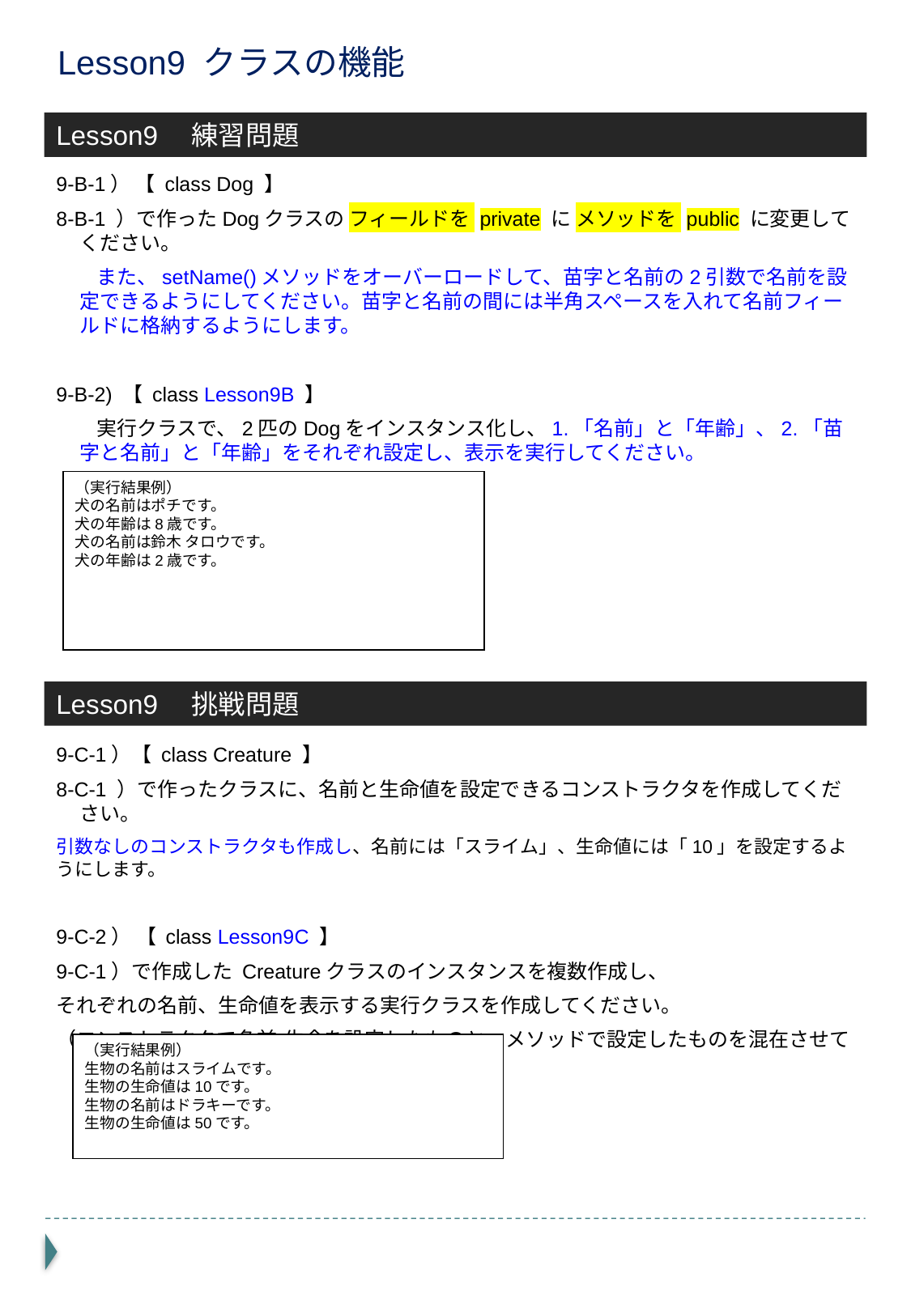

# Lesson9 クラスの機能
Lesson9　練習問題
9-B-1） 【 class Dog 】
8-B-1 ）で作ったDogクラスの フィールドを private に メソッドを public に変更してください。
　　また、setName()メソッドをオーバーロードして、苗字と名前の2引数で名前を設定できるようにしてください。苗字と名前の間には半角スペースを入れて名前フィールドに格納するようにします。

9-B-2) 【 class Lesson9B 】
　　実行クラスで、2匹のDogをインスタンス化し、1.「名前」と「年齢」、2.「苗字と名前」と「年齢」をそれぞれ設定し、表示を実行してください。

（実行結果例）
犬の名前はポチです。
犬の年齢は8歳です。
犬の名前は鈴木 タロウです。
犬の年齢は2歳です。
Lesson9　挑戦問題
9-C-1）【 class Creature 】
8-C-1 ）で作ったクラスに、名前と生命値を設定できるコンストラクタを作成してください。
引数なしのコンストラクタも作成し、名前には「スライム」、生命値には「10」を設定するようにします。

9-C-2） 【 class Lesson9C 】
9-C-1）で作成した Creatureクラスのインスタンスを複数作成し、
それぞれの名前、生命値を表示する実行クラスを作成してください。
（コンストラクタで名前・生命を設定したものと、メソッドで設定したものを混在させてください）

（実行結果例）
生物の名前はスライムです。
生物の生命値は10です。
生物の名前はドラキーです。
生物の生命値は50です。